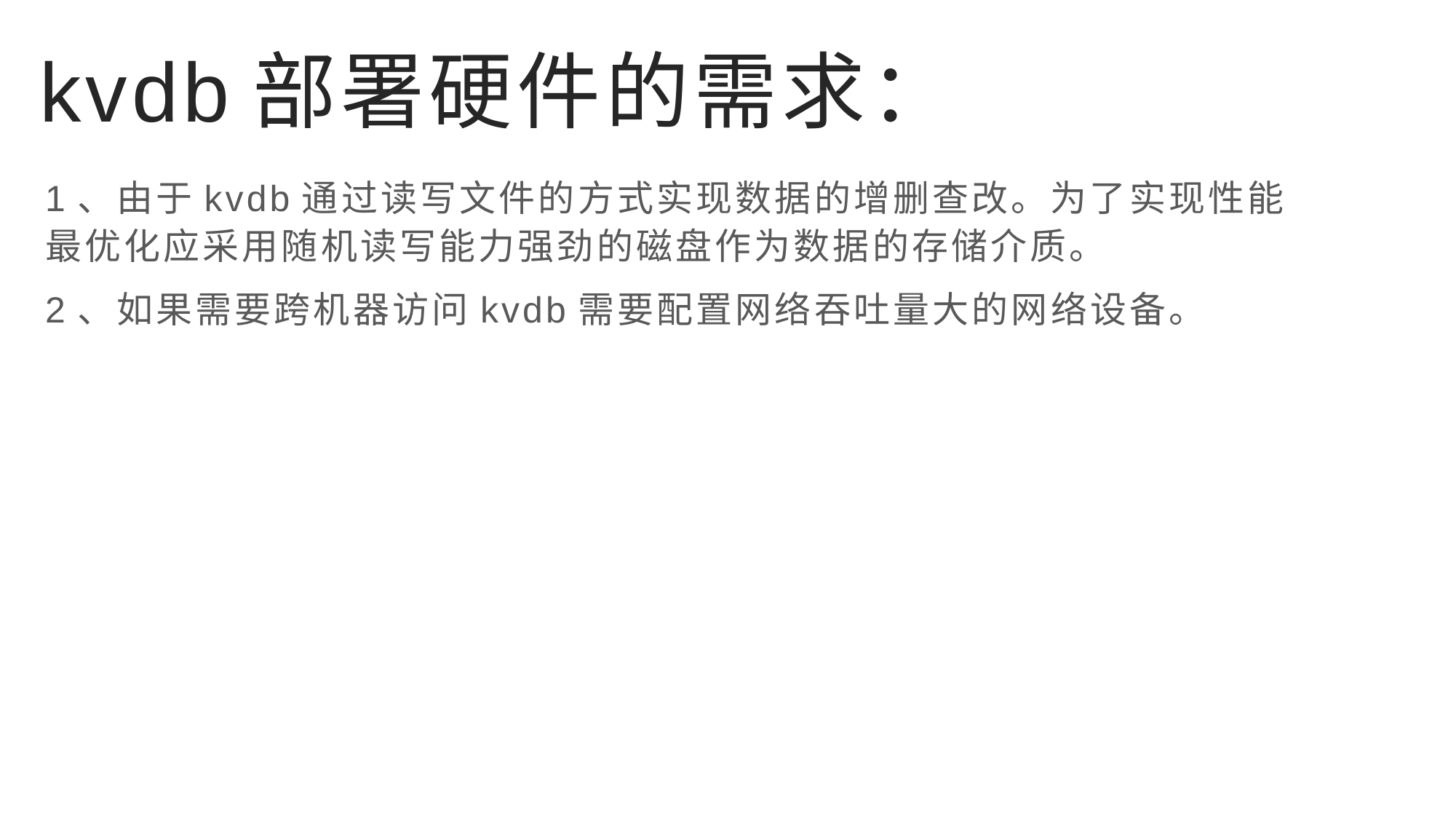

# kvdb部署硬件的需求：
1、由于kvdb通过读写文件的方式实现数据的增删查改。为了实现性能最优化应采用随机读写能力强劲的磁盘作为数据的存储介质。
2、如果需要跨机器访问kvdb需要配置网络吞吐量大的网络设备。